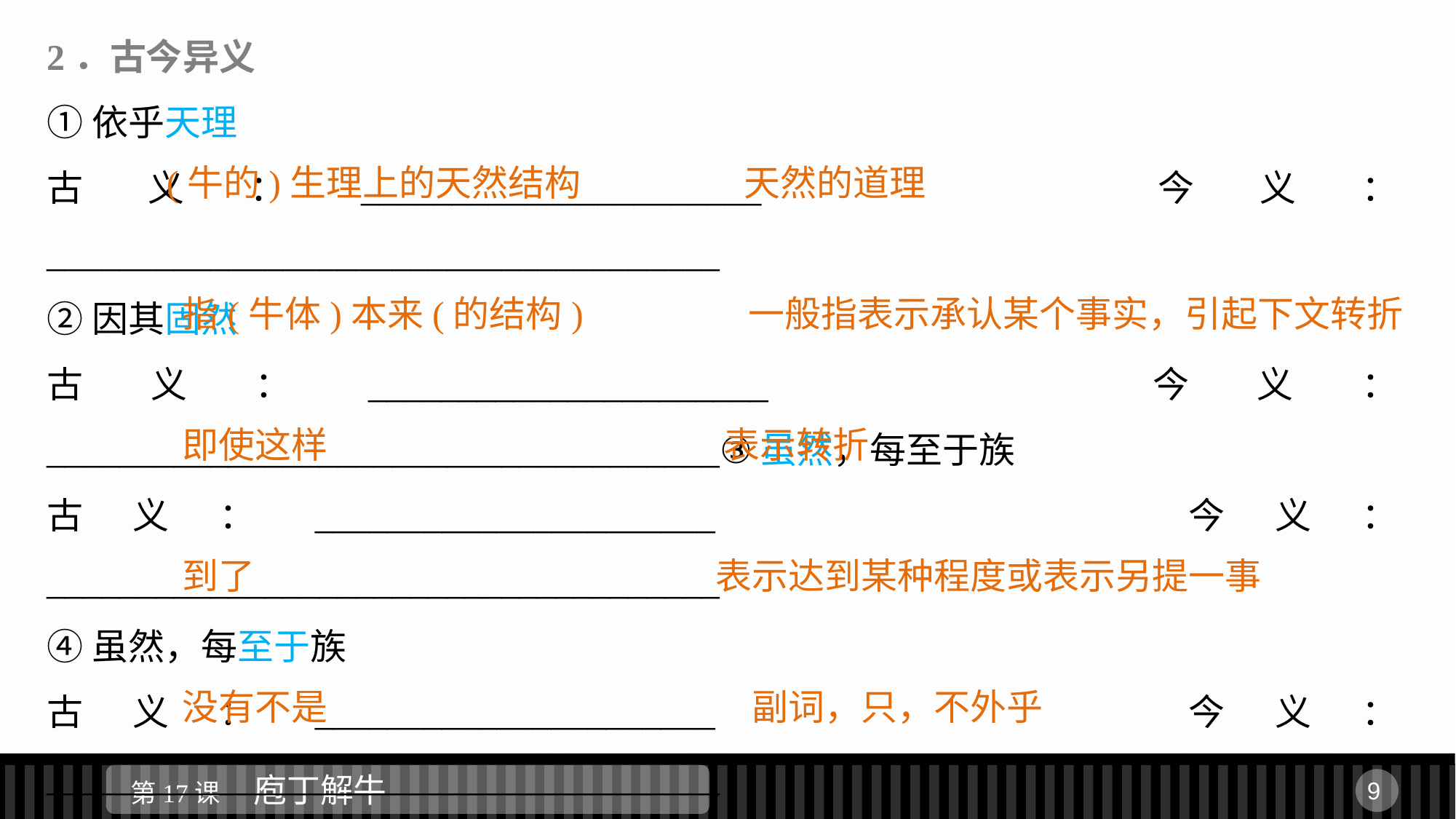

2．古今异义
①依乎天理
古义：______________________　   今义：_____________________________________
②因其固然
古义：______________________    今义：_____________________________________③虽然，每至于族
古义：______________________       今义：_____________________________________
④虽然，每至于族
古义：______________________       今义：_____________________________________
⑤所见无非牛者
古义：______________________       今义：_____________________________________
 (牛的)生理上的天然结构		     天然的道理

  指(牛体)本来(的结构)	                一般指表示承认某个事实，引起下文转折

  即使这样	                                       表示转折

  到了	                                      表示达到某种程度或表示另提一事

  没有不是	        			      副词，只，不外乎